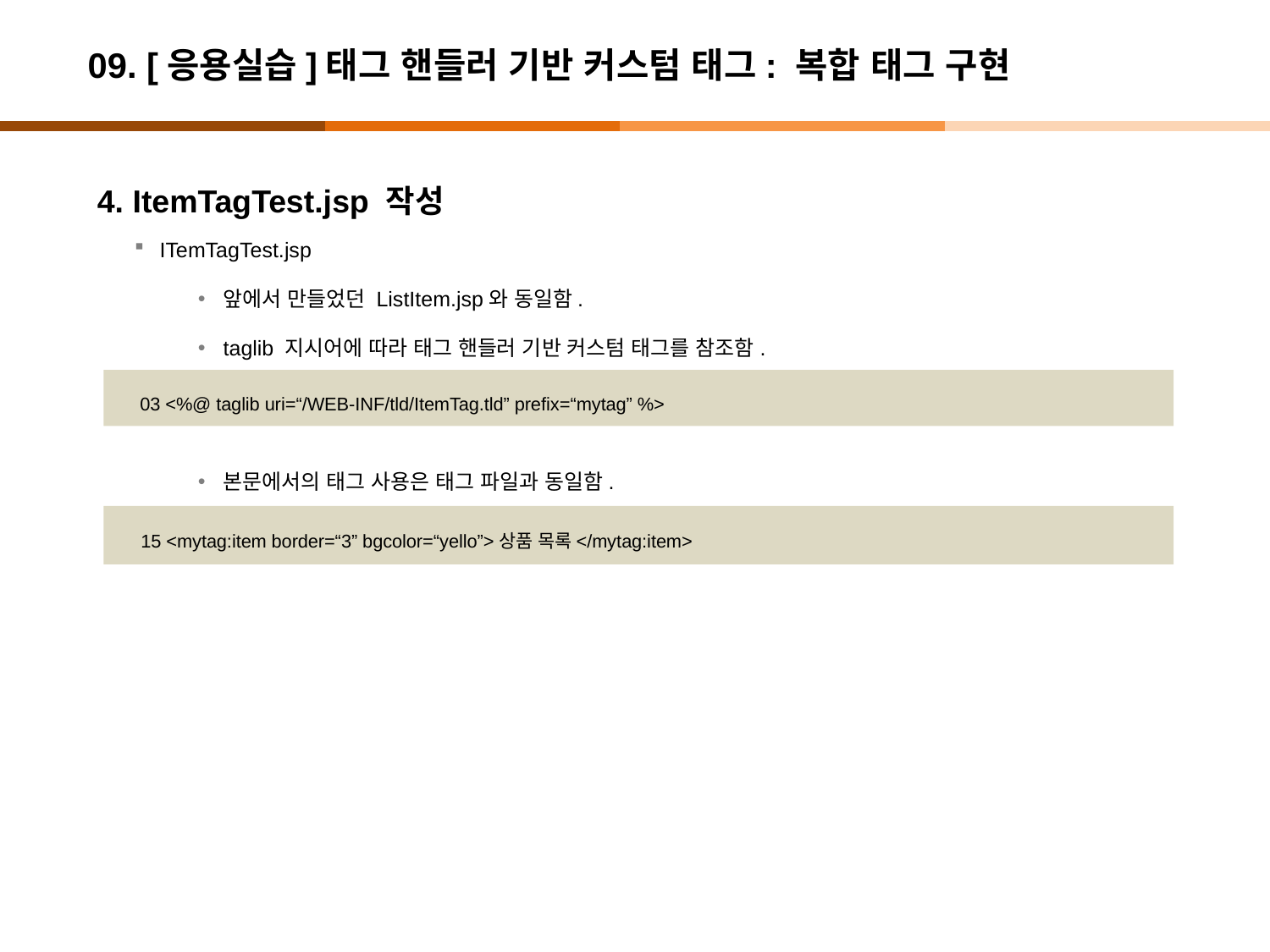

# 09. [응용실습]태그 핸들러 기반 커스텀 태그: 복합 태그 구현
4. ItemTagTest.jsp 작성
ITemTagTest.jsp
앞에서 만들었던 ListItem.jsp와 동일함.
taglib 지시어에 따라 태그 핸들러 기반 커스텀 태그를 참조함.

본문에서의 태그 사용은 태그 파일과 동일함.

03 <%@ taglib uri=“/WEB-INF/tld/ItemTag.tld” prefix=“mytag” %>

15 <mytag:item border=“3” bgcolor=“yello”>상품 목록</mytag:item>